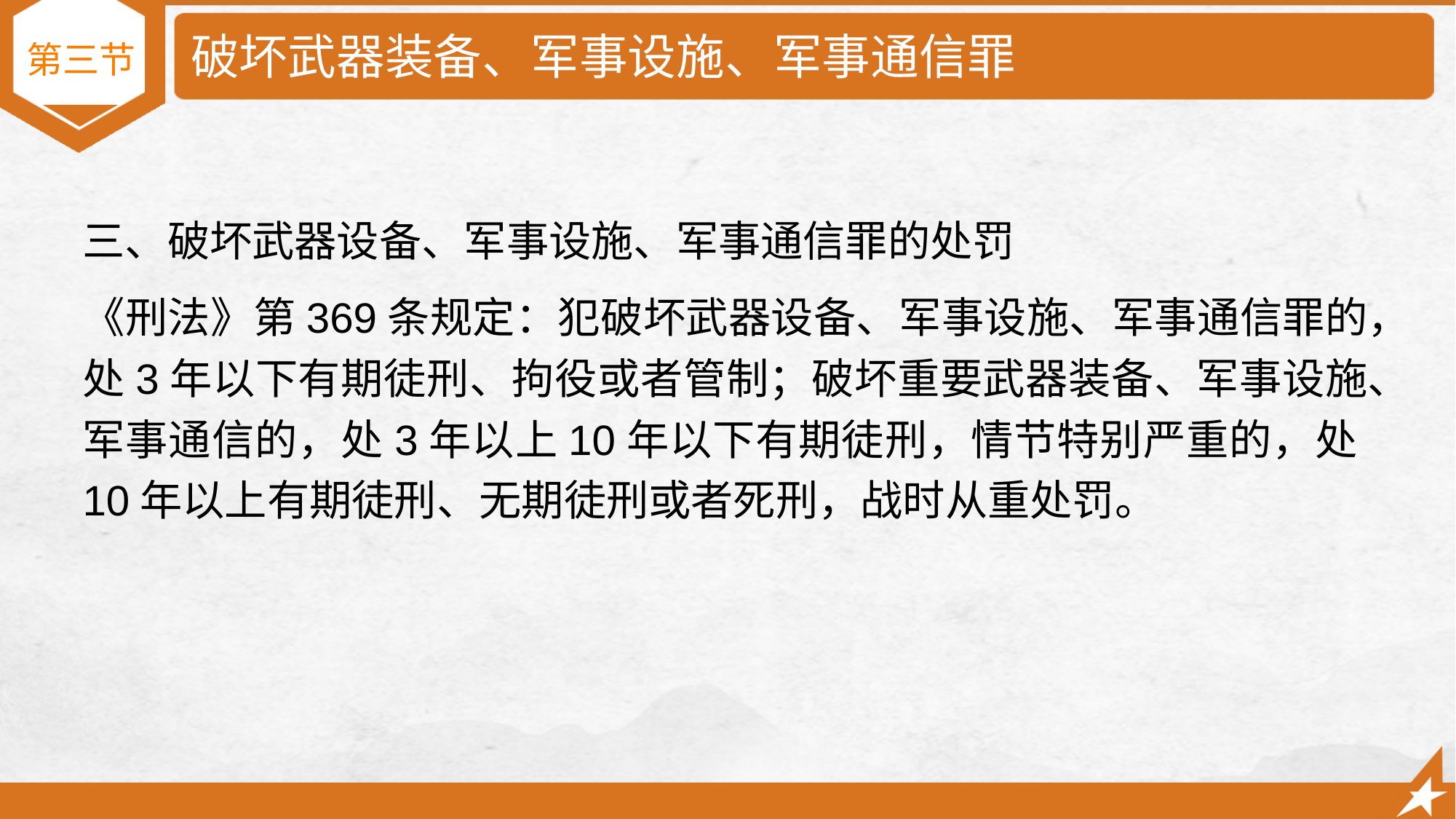

# 破坏武器装备、军事设施、军事通信罪
第三节

三、破坏武器设备、军事设施、军事通信罪的处罚
《刑法》第369条规定：犯破坏武器设备、军事设施、军事通信罪的，处3年以下有期徒刑、拘役或者管制；破坏重要武器装备、军事设施、军事通信的，处3年以上10年以下有期徒刑，情节特别严重的，处10年以上有期徒刑、无期徒刑或者死刑，战时从重处罚。